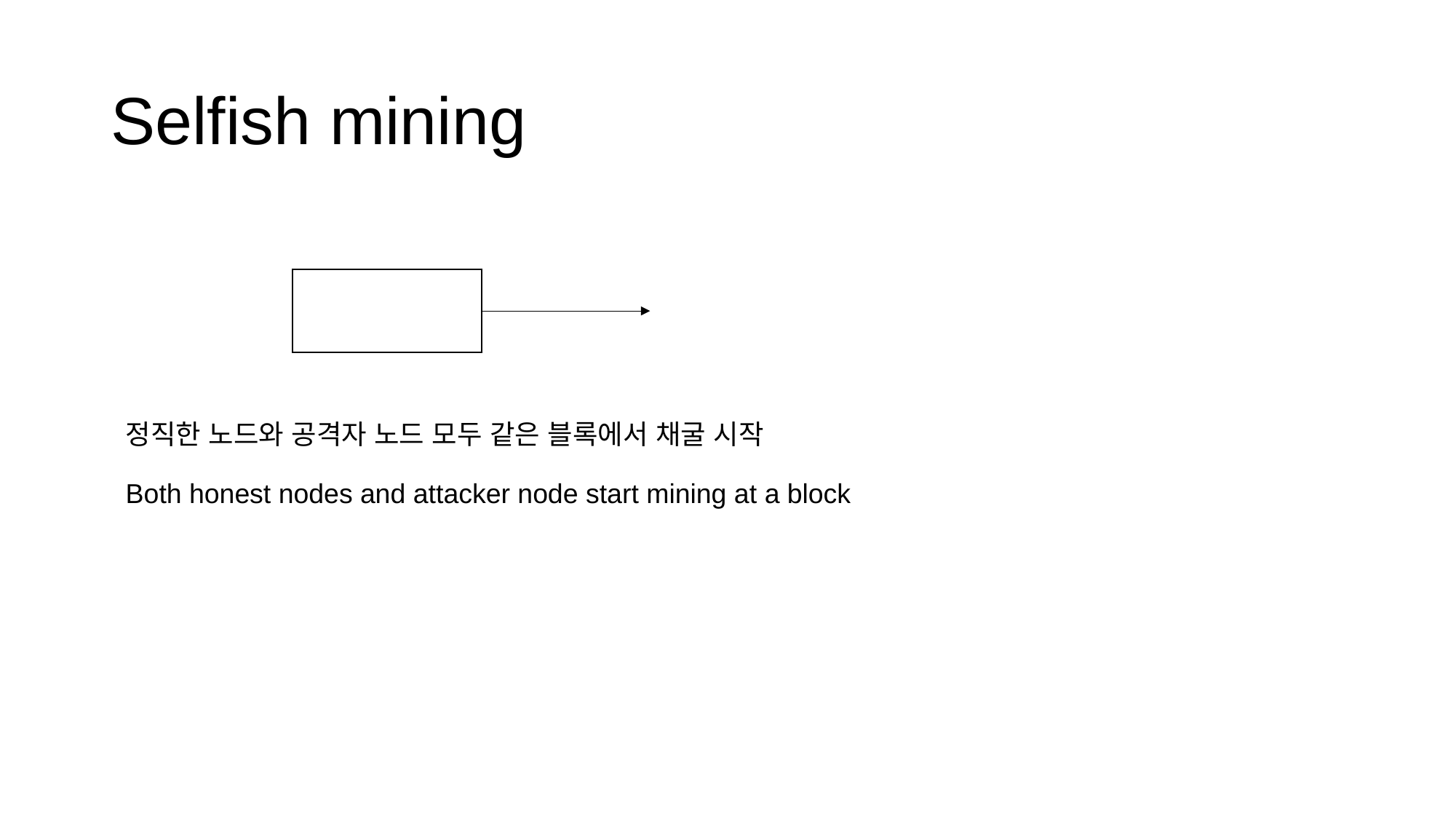

# Selfish mining

정직한 노드와 공격자 노드 모두 같은 블록에서 채굴 시작
Both honest nodes and attacker node start mining at a block